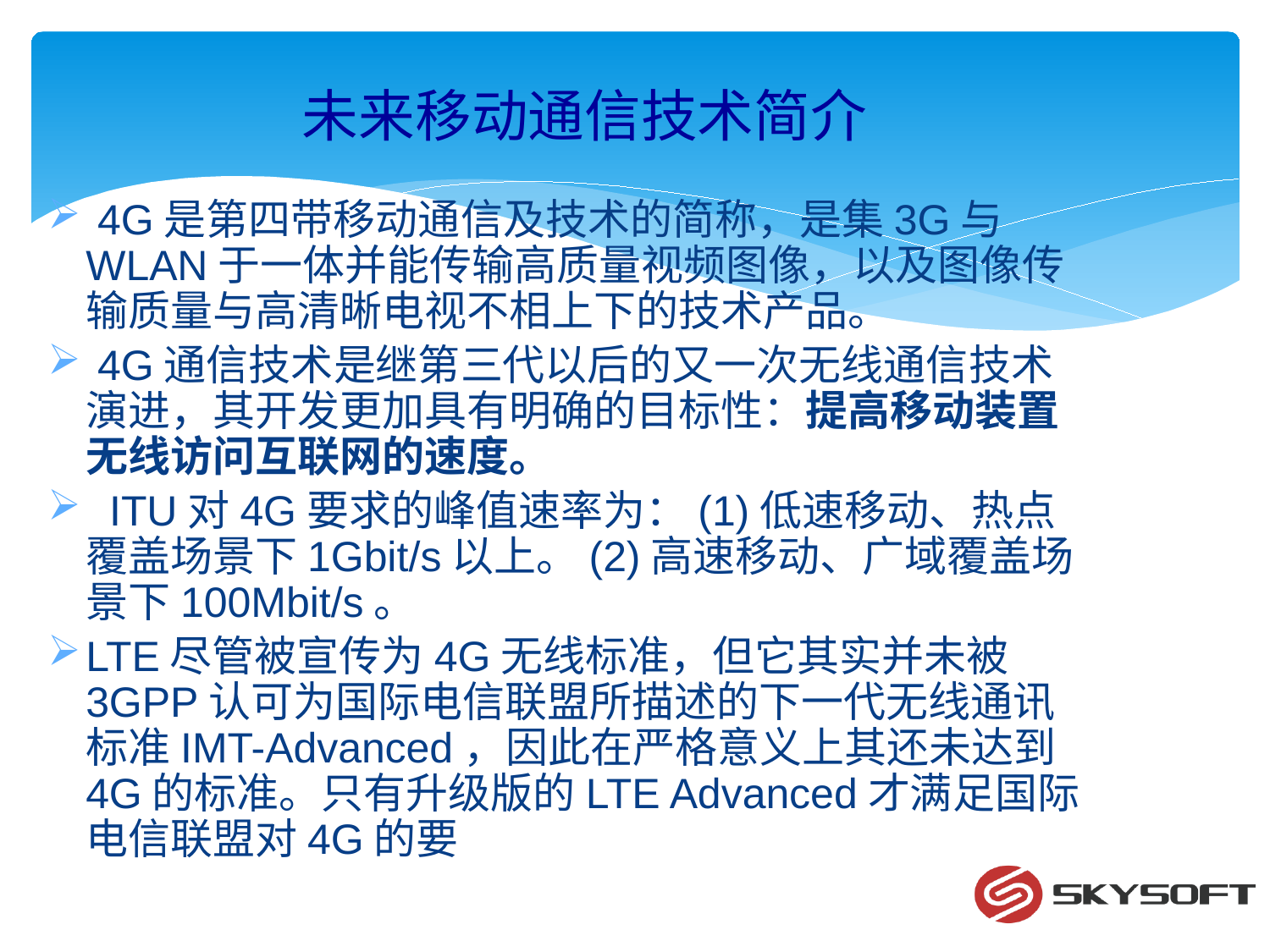

# 未来移动通信技术简介
 4G是第四带移动通信及技术的简称，是集3G与WLAN于一体并能传输高质量视频图像，以及图像传输质量与高清晰电视不相上下的技术产品。
 4G通信技术是继第三代以后的又一次无线通信技术演进，其开发更加具有明确的目标性：提高移动装置无线访问互联网的速度。
  ITU对4G要求的峰值速率为：(1)低速移动、热点覆盖场景下1Gbit/s以上。(2)高速移动、广域覆盖场景下100Mbit/s。
LTE尽管被宣传为4G无线标准，但它其实并未被3GPP认可为国际电信联盟所描述的下一代无线通讯标准IMT-Advanced，因此在严格意义上其还未达到4G的标准。只有升级版的LTE Advanced才满足国际电信联盟对4G的要